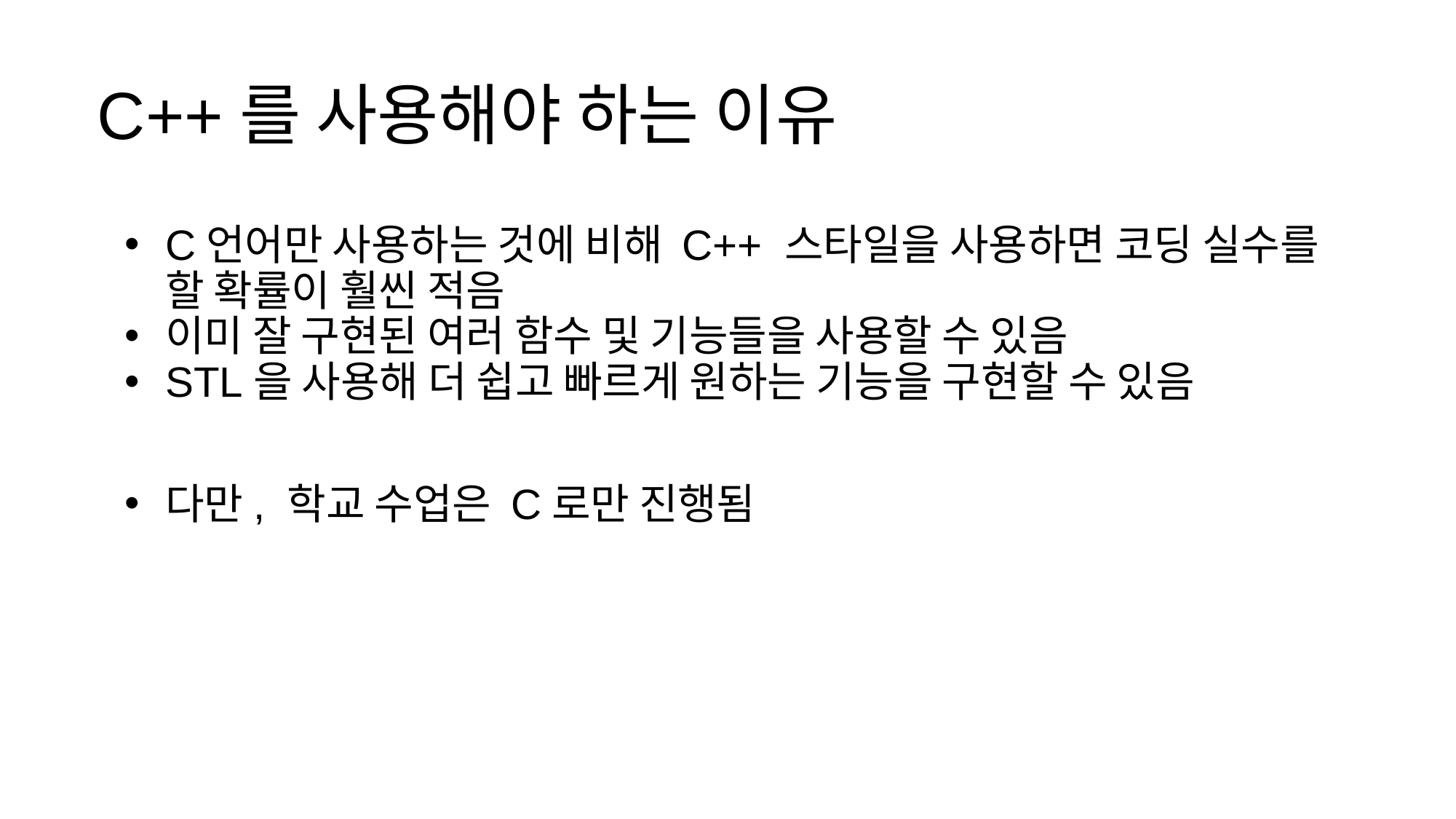

# C++를 사용해야 하는 이유
C언어만 사용하는 것에 비해 C++ 스타일을 사용하면 코딩 실수를 할 확률이 훨씬 적음
이미 잘 구현된 여러 함수 및 기능들을 사용할 수 있음
STL을 사용해 더 쉽고 빠르게 원하는 기능을 구현할 수 있음

다만, 학교 수업은 C로만 진행됨